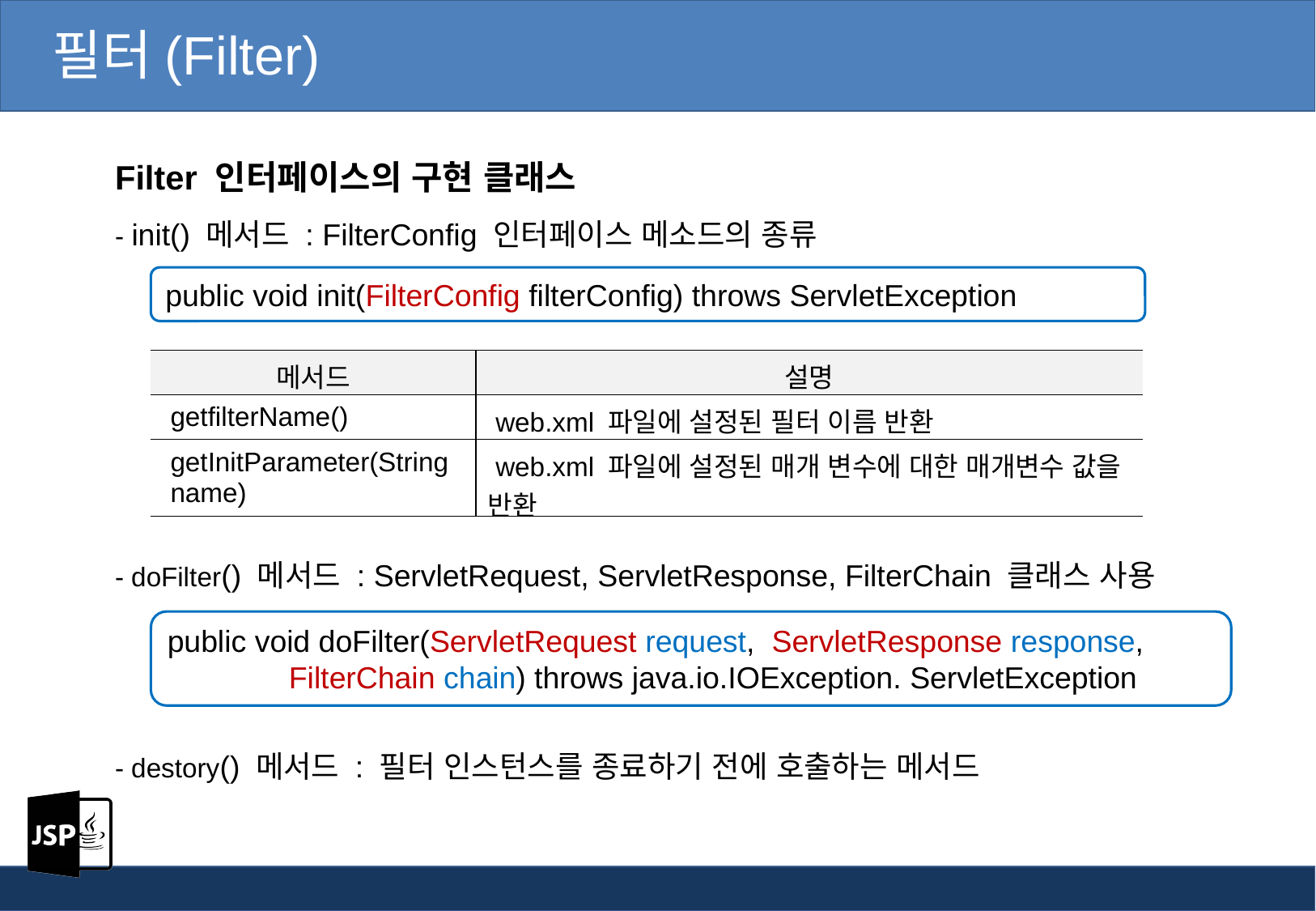

필터(Filter)
Filter 인터페이스의 구현 클래스
- init() 메서드 : FilterConfig 인터페이스 메소드의 종류
public void init(FilterConfig filterConfig) throws ServletException
| 메서드 | 설명 |
| --- | --- |
| getfilterName() | web.xml 파일에 설정된 필터 이름 반환 |
| getInitParameter(String name) | web.xml 파일에 설정된 매개 변수에 대한 매개변수 값을 반환 |
- doFilter() 메서드 : ServletRequest, ServletResponse, FilterChain 클래스 사용
public void doFilter(ServletRequest request,  ServletResponse response,
	FilterChain chain) throws java.io.IOException. ServletException
- destory() 메서드 : 필터 인스턴스를 종료하기 전에 호출하는 메서드